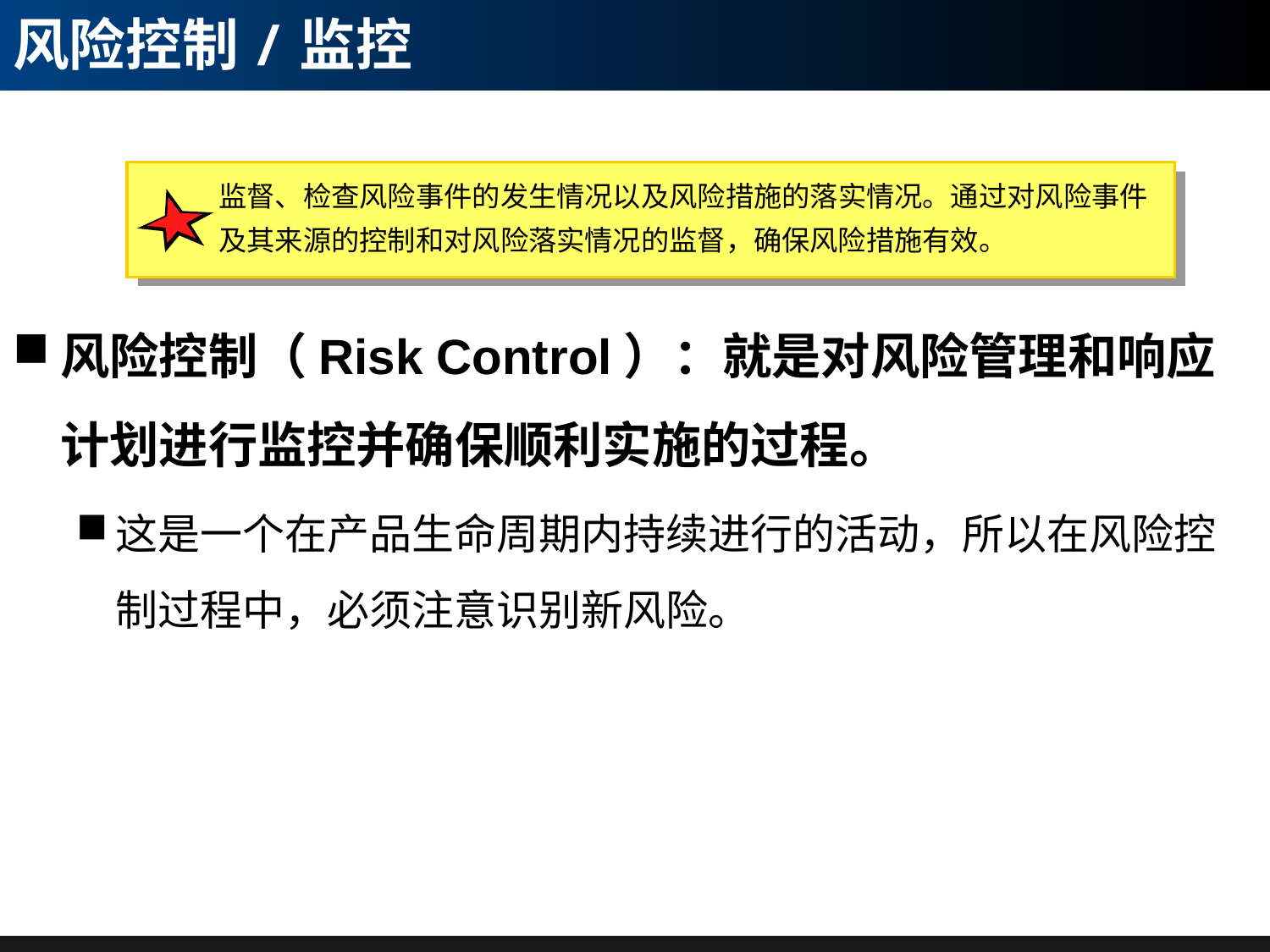

# 风险控制/监控
监督、检查风险事件的发生情况以及风险措施的落实情况。通过对风险事件及其来源的控制和对风险落实情况的监督，确保风险措施有效。

风险控制（Risk Control）：就是对风险管理和响应计划进行监控并确保顺利实施的过程。
这是一个在产品生命周期内持续进行的活动，所以在风险控制过程中，必须注意识别新风险。